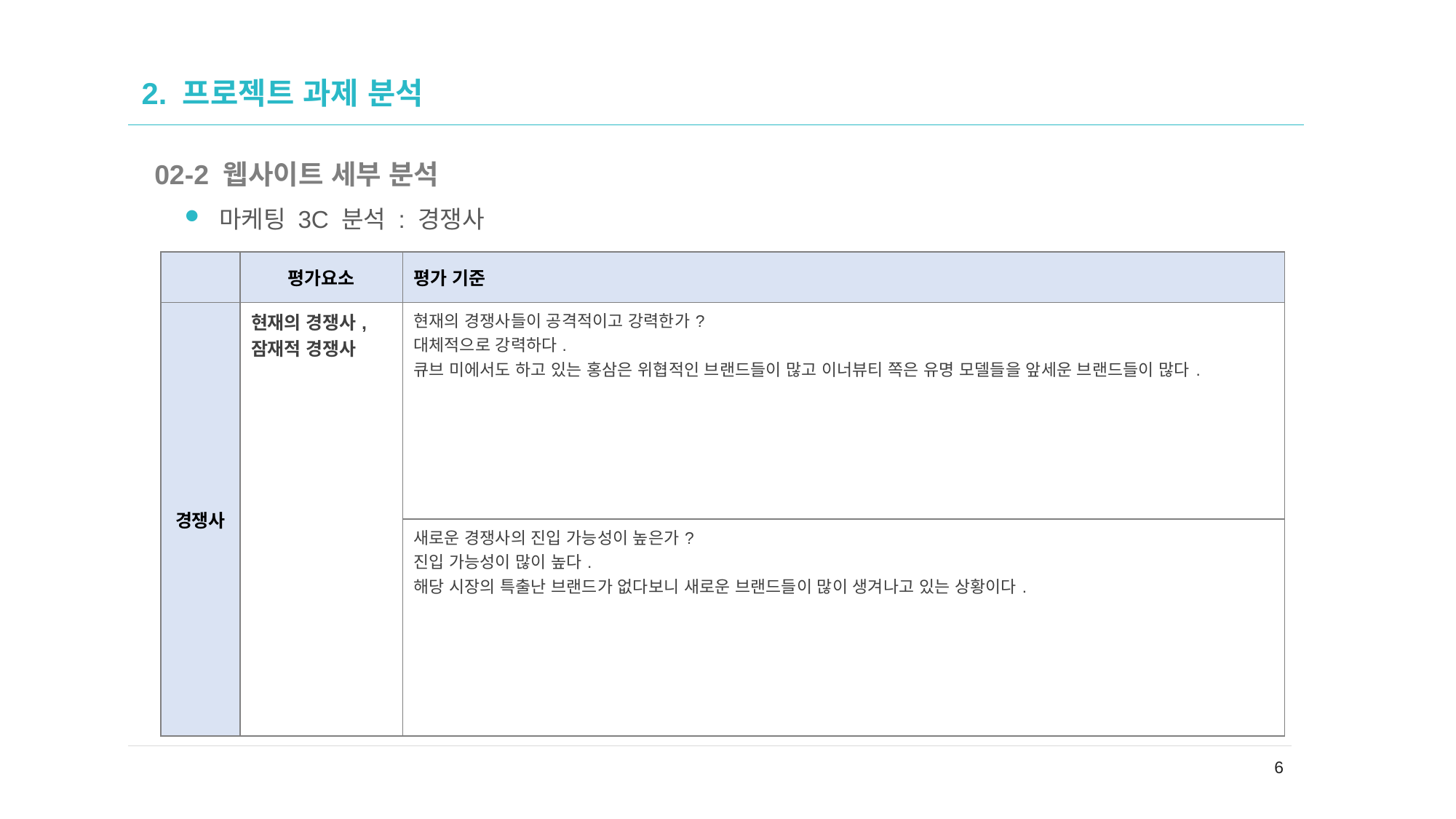

02
# 2. 프로젝트 과제 분석
02-2 웹사이트 세부 분석
마케팅 3C 분석 : 경쟁사

|  | 평가요소 | 평가 기준 |
| --- | --- | --- |
| 경쟁사 | 현재의 경쟁사, 잠재적 경쟁사 | 현재의 경쟁사들이 공격적이고 강력한가? 대체적으로 강력하다. 큐브 미에서도 하고 있는 홍삼은 위협적인 브랜드들이 많고 이너뷰티 쪽은 유명 모델들을 앞세운 브랜드들이 많다. |
|  |  | 새로운 경쟁사의 진입 가능성이 높은가? 진입 가능성이 많이 높다. 해당 시장의 특출난 브랜드가 없다보니 새로운 브랜드들이 많이 생겨나고 있는 상황이다. |
6